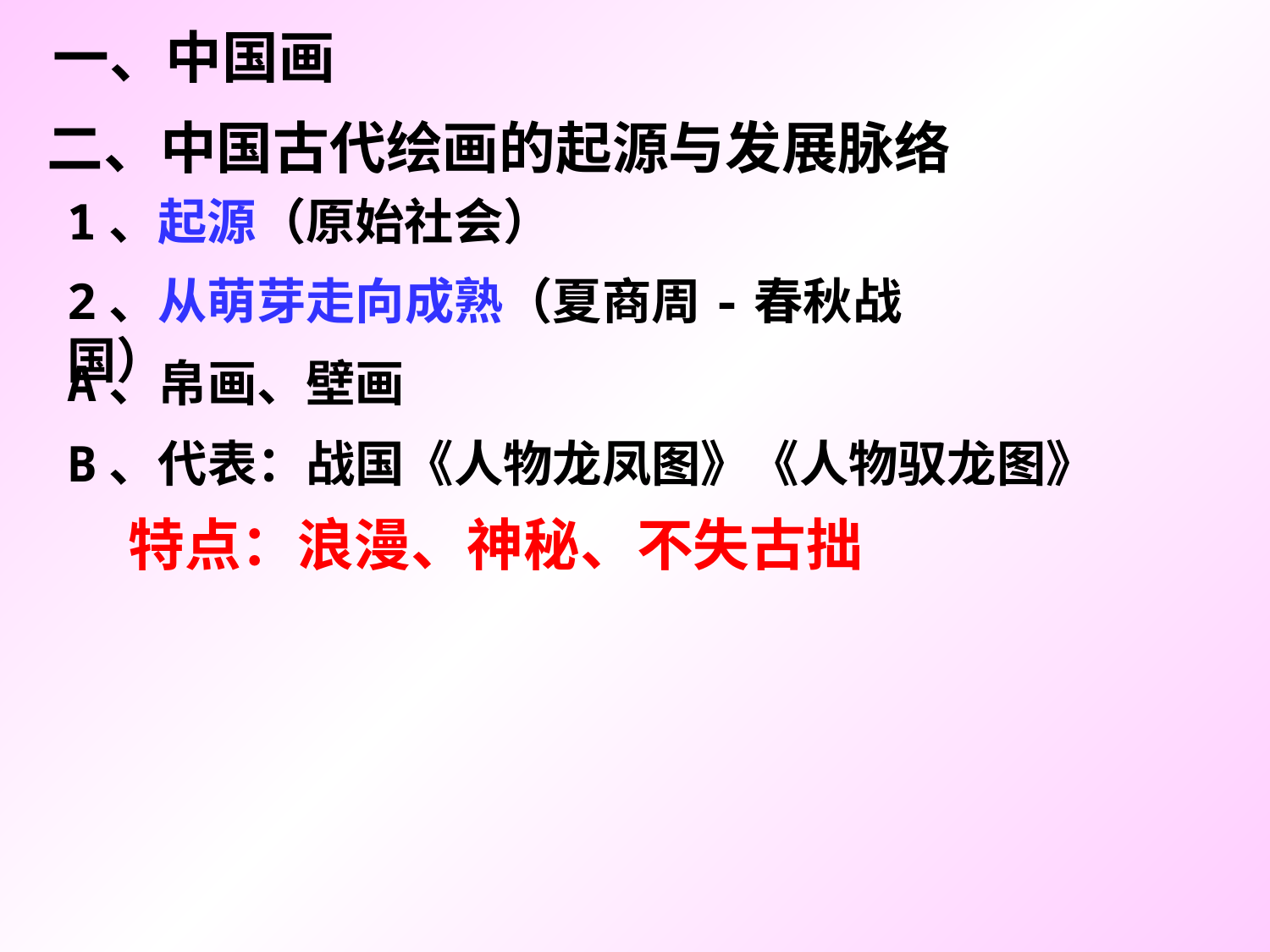

一、中国画
二、中国古代绘画的起源与发展脉络
1、起源（原始社会）
2、从萌芽走向成熟（夏商周-春秋战国）
A、帛画、壁画
B、代表：战国《人物龙凤图》《人物驭龙图》
特点：浪漫、神秘、不失古拙